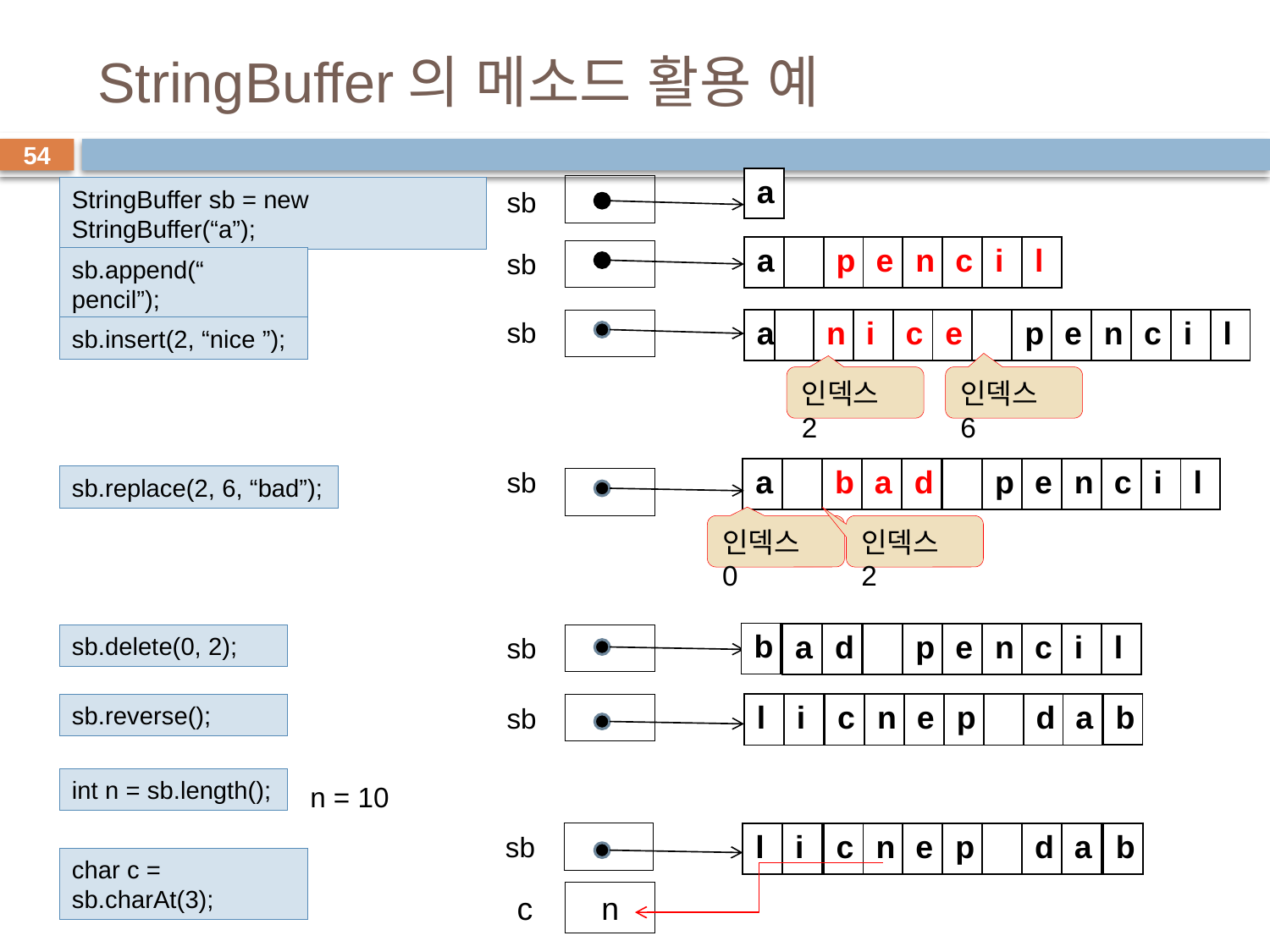

# StringBuffer의 메소드 활용 예
54
| a |
| --- |

StringBuffer sb = new StringBuffer(“a”);
sb

| a |
| --- |
|  |
| --- |
| p |
| --- |
| e |
| --- |
| n |
| --- |
| c |
| --- |
| i |
| --- |
| l |
| --- |
sb

sb.append(“ pencil”);

sb

| a |
| --- |
|  |
| --- |
| n |
| --- |
| i |
| --- |
| c |
| --- |
| e |
| --- |
|  |
| --- |
| p |
| --- |
| e |
| --- |
| n |
| --- |
| c |
| --- |
| i |
| --- |
| l |
| --- |
sb.insert(2, “nice ”);

인덱스 2
인덱스 6
sb
| a |
| --- |
|  |
| --- |
| b |
| --- |
| a |
| --- |
| d |
| --- |
|  |
| --- |
| p |
| --- |
| e |
| --- |
| n |
| --- |
| c |
| --- |
| i |
| --- |
| l |
| --- |
sb.replace(2, 6, “bad”);

인덱스 0
인덱스 2
| b |
| --- |
| a |
| --- |
| d |
| --- |
|  |
| --- |
| p |
| --- |
| e |
| --- |
| n |
| --- |
| c |
| --- |
| i |
| --- |
| l |
| --- |
sb.delete(0, 2);
sb

| b |
| --- |
sb.reverse();
sb

| l |
| --- |
| i |
| --- |
| c |
| --- |
| n |
| --- |
| e |
| --- |
| p |
| --- |
|  |
| --- |
| d |
| --- |
| a |
| --- |

int n = sb.length();
n = 10
sb

| l |
| --- |
| i |
| --- |
| c |
| --- |
| n |
| --- |
| e |
| --- |
| p |
| --- |
|  |
| --- |
| d |
| --- |
| a |
| --- |
| b |
| --- |

char c = sb.charAt(3);
c
n